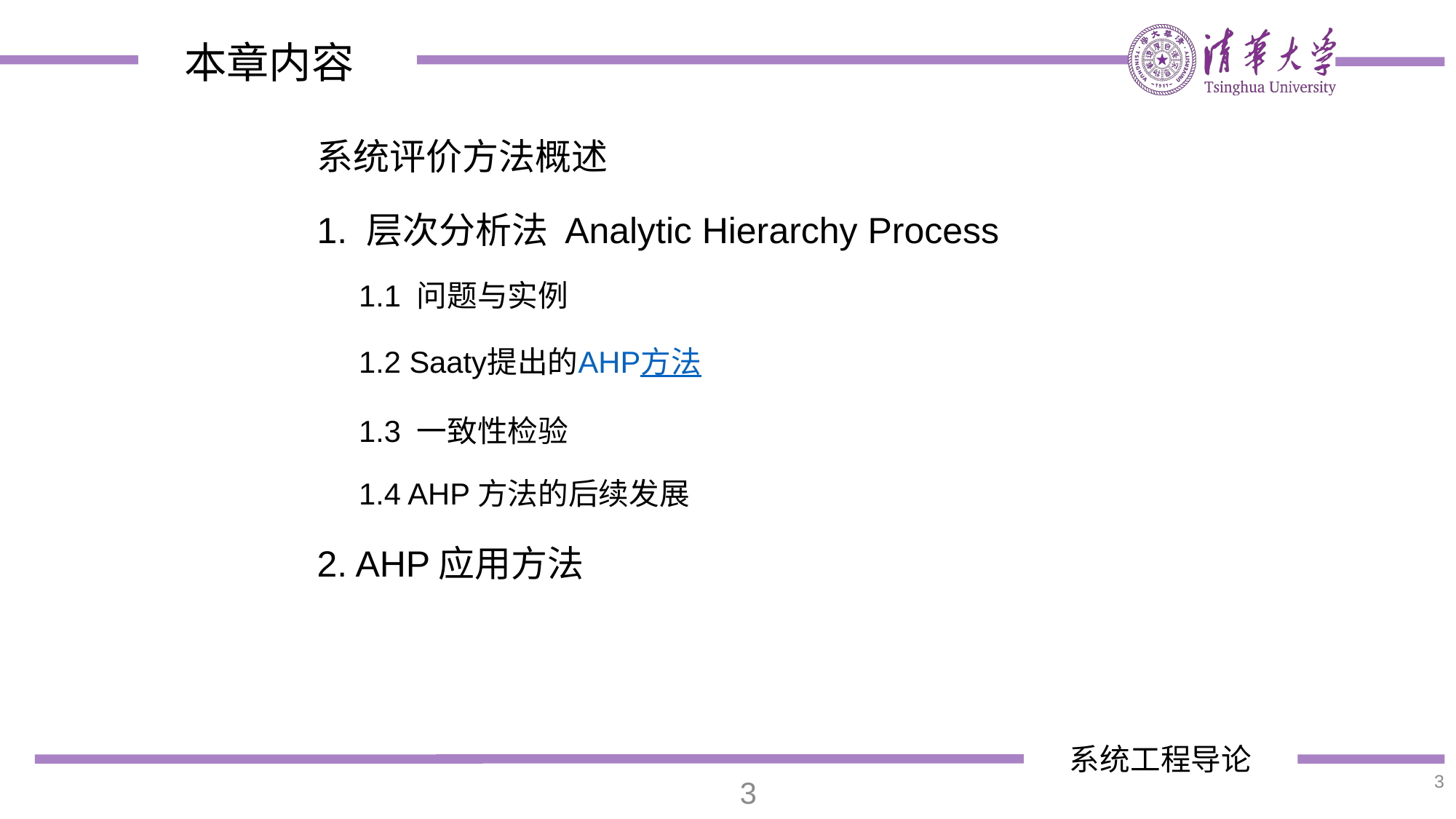

系统评价方法概述
1. 层次分析法 Analytic Hierarchy Process
     1.1 问题与实例
     1.2 Saaty提出的AHP方法
     1.3 一致性检验
     1.4 AHP方法的后续发展
2. AHP应用方法
3